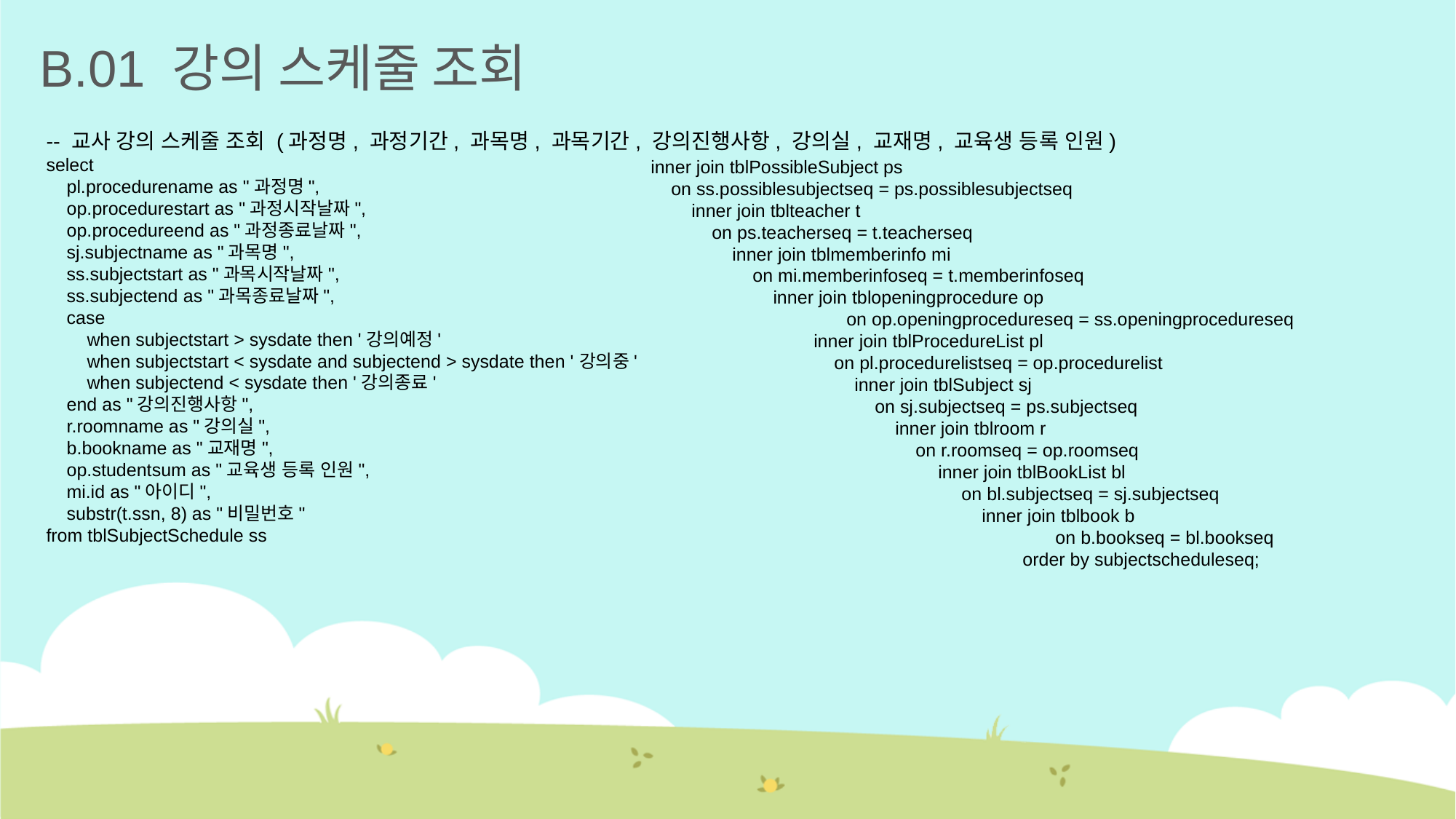

B.01 강의 스케줄 조회
-- 교사 강의 스케줄 조회 (과정명, 과정기간, 과목명, 과목기간, 강의진행사항, 강의실, 교재명, 교육생 등록 인원)
select
    pl.procedurename as "과정명",
    op.procedurestart as "과정시작날짜",
    op.procedureend as "과정종료날짜",
    sj.subjectname as "과목명",
    ss.subjectstart as "과목시작날짜",
    ss.subjectend as "과목종료날짜",
    case
        when subjectstart > sysdate then '강의예정'
        when subjectstart < sysdate and subjectend > sysdate then '강의중'
        when subjectend < sysdate then '강의종료'
    end as "강의진행사항",
    r.roomname as "강의실",
    b.bookname as "교재명",
    op.studentsum as "교육생 등록 인원",
    mi.id as "아이디",
    substr(t.ssn, 8) as "비밀번호"
from tblSubjectSchedule ss

inner join tblPossibleSubject ps
    on ss.possiblesubjectseq = ps.possiblesubjectseq
        inner join tblteacher t
            on ps.teacherseq = t.teacherseq
                inner join tblmemberinfo mi
                    on mi.memberinfoseq = t.memberinfoseq
                        inner join tblopeningprocedure op
         	                 on op.openingprocedureseq = ss.openingprocedureseq
                                inner join tblProcedureList pl
                                    on pl.procedurelistseq = op.procedurelist
                                        inner join tblSubject sj
                                            on sj.subjectseq = ps.subjectseq
                                                inner join tblroom r
                                                    on r.roomseq = op.roomseq
            	                                   inner join tblBookList bl
                                                             on bl.subjectseq = sj.subjectseq
                                                                 inner join tblbook b
        	                                                          on b.bookseq = bl.bookseq
                                                                         order by subjectscheduleseq;